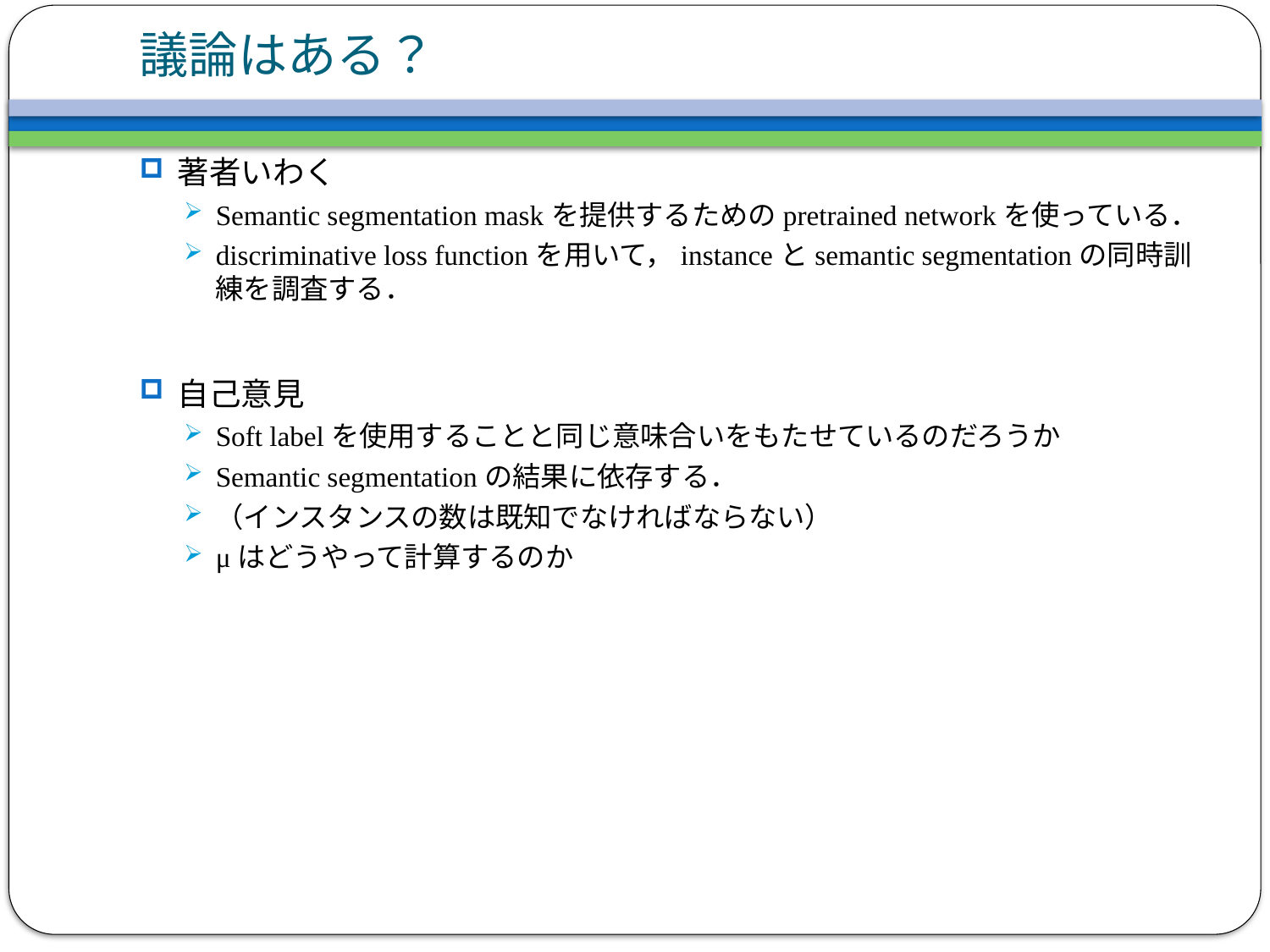

# 議論はある？
著者いわく
Semantic segmentation maskを提供するためのpretrained networkを使っている．
discriminative loss functionを用いて，instanceとsemantic segmentationの同時訓練を調査する．

自己意見
Soft labelを使用することと同じ意味合いをもたせているのだろうか
Semantic segmentationの結果に依存する．
（インスタンスの数は既知でなければならない）
μはどうやって計算するのか